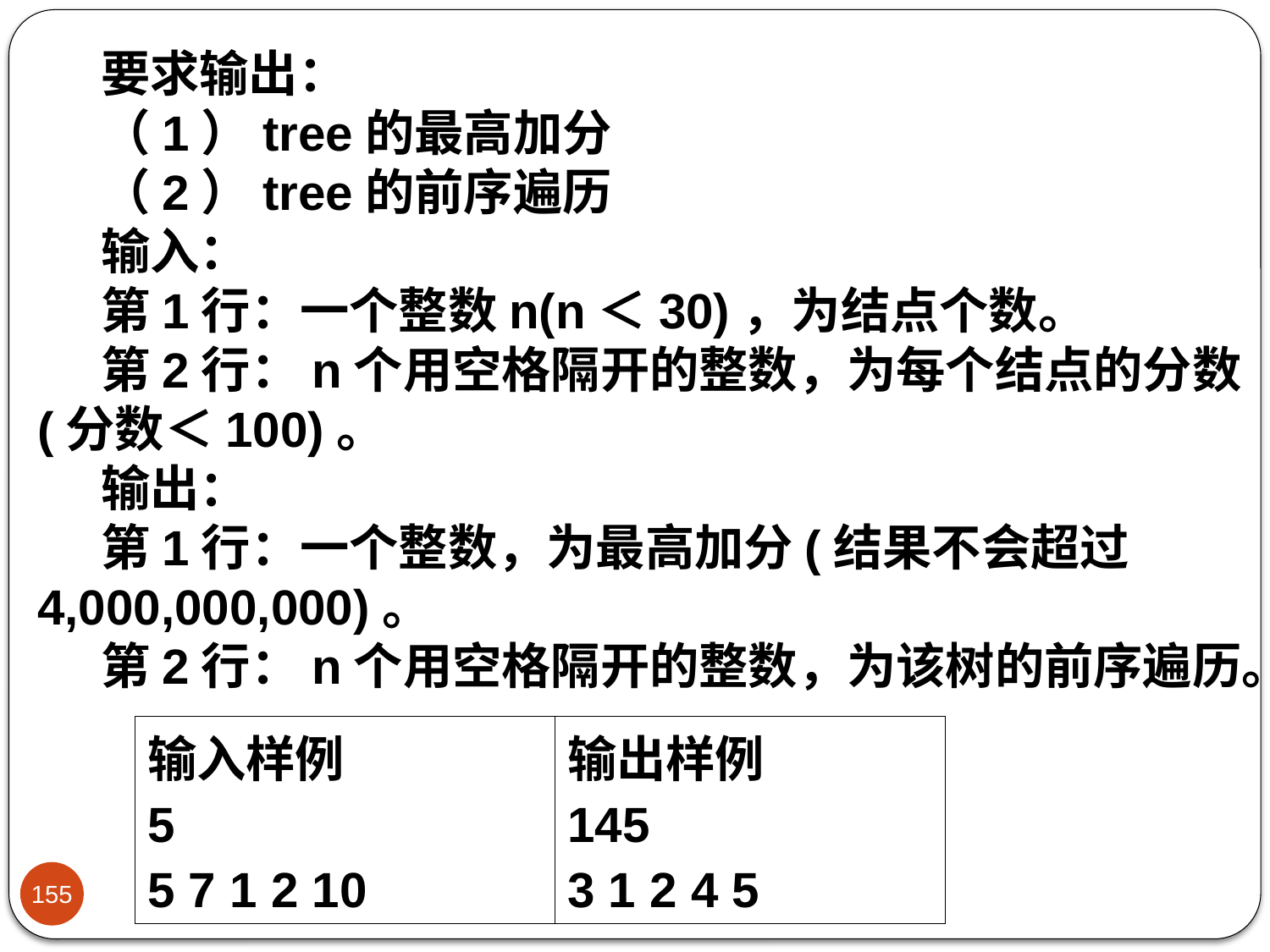

要求输出：
（1）tree的最高加分
（2）tree的前序遍历
输入：
第1行：一个整数n(n＜30)，为结点个数。
第2行：n个用空格隔开的整数，为每个结点的分数(分数＜100)。
输出：
第1行：一个整数，为最高加分(结果不会超过4,000,000,000)。
第2行：n个用空格隔开的整数，为该树的前序遍历。
输入样例
5
5 7 1 2 10
输出样例
145
3 1 2 4 5
155